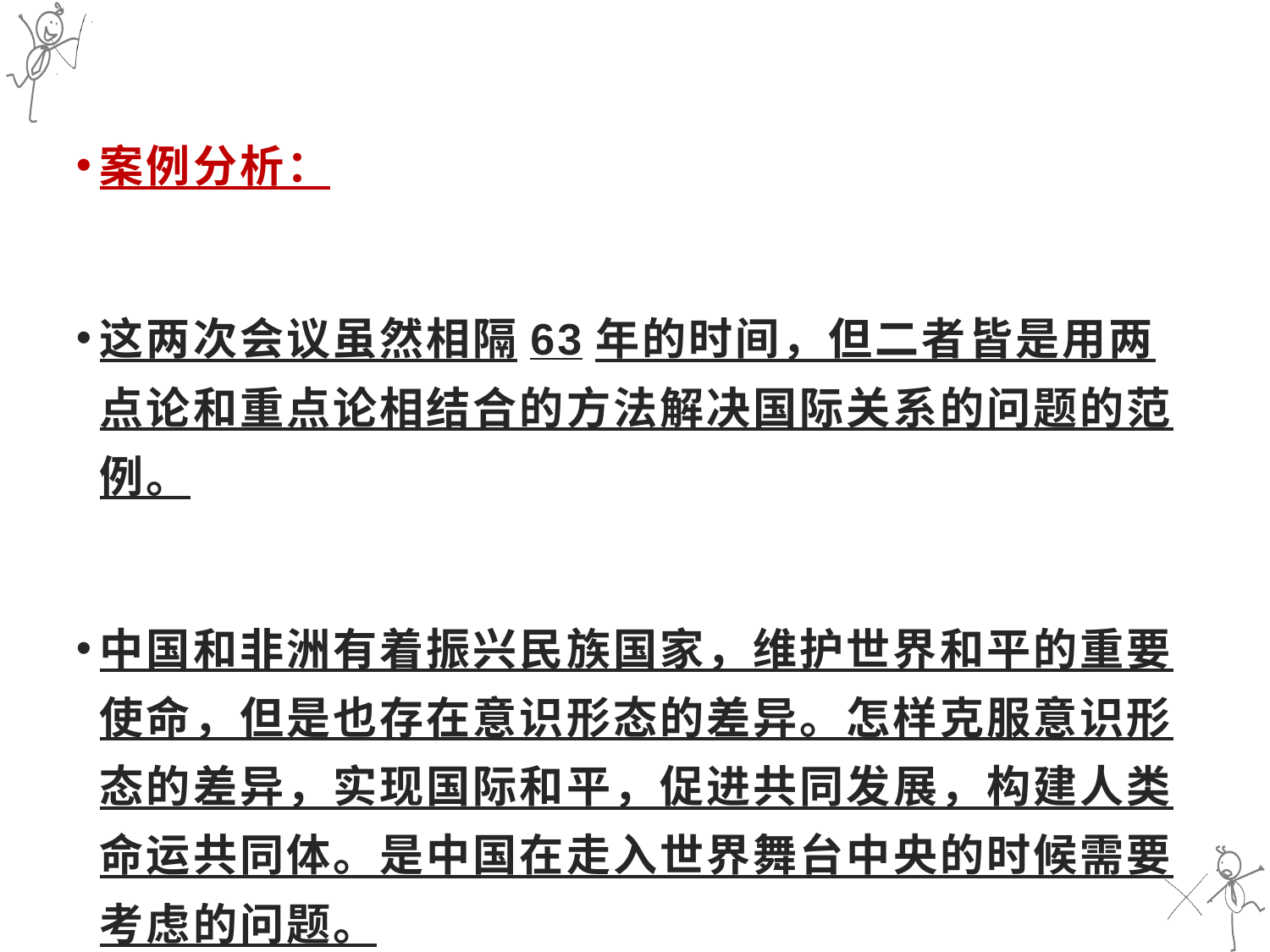

案例分析：

这两次会议虽然相隔63年的时间，但二者皆是用两点论和重点论相结合的方法解决国际关系的问题的范例。

中国和非洲有着振兴民族国家，维护世界和平的重要使命，但是也存在意识形态的差异。怎样克服意识形态的差异，实现国际和平，促进共同发展，构建人类命运共同体。是中国在走入世界舞台中央的时候需要考虑的问题。